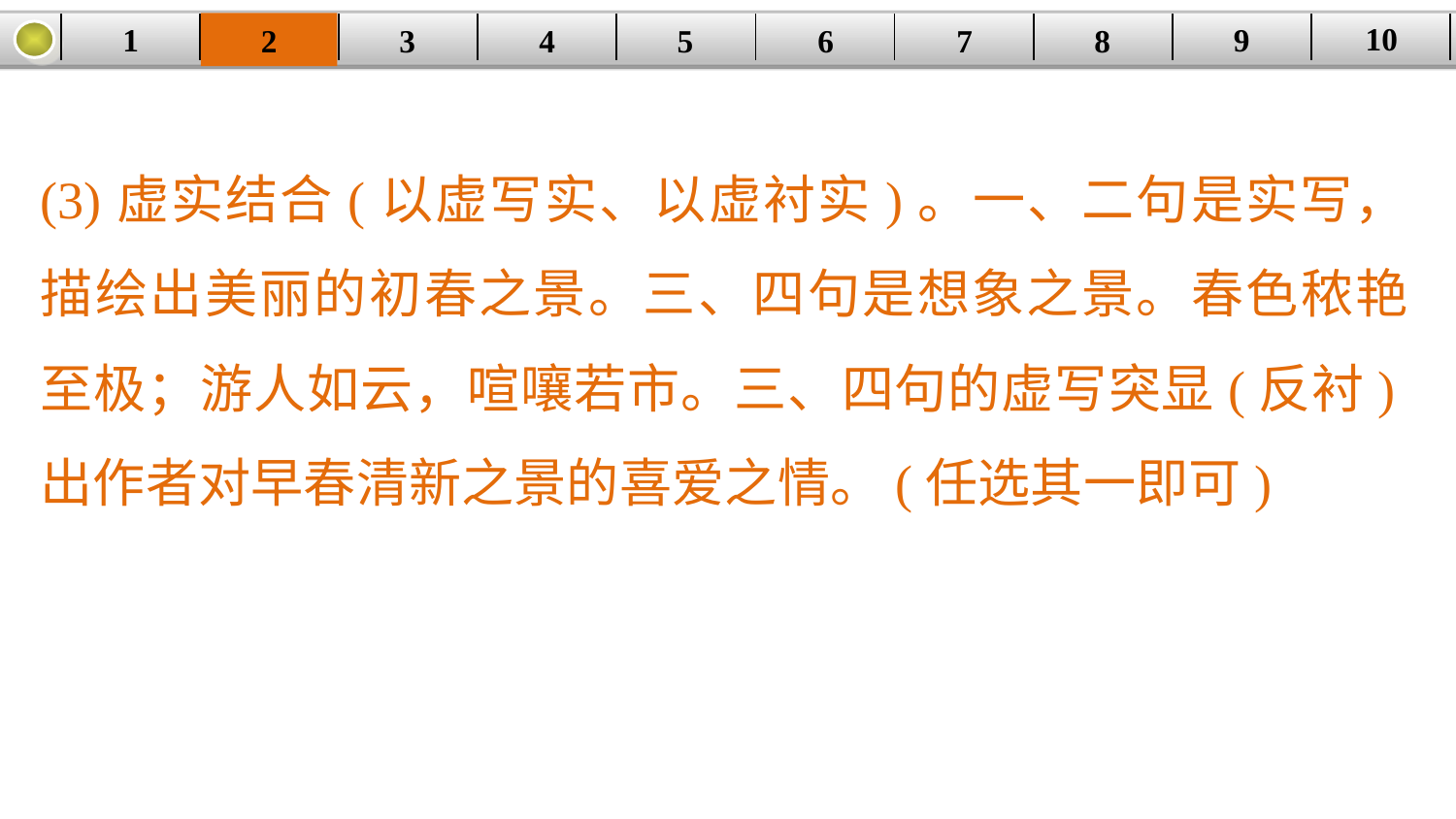

10

9
1
3
4
5
6
8
2
|  |  |  |  |  |  |  |  |  |  |
| --- | --- | --- | --- | --- | --- | --- | --- | --- | --- |
7

(3)虚实结合(以虚写实、以虚衬实)。一、二句是实写，描绘出美丽的初春之景。三、四句是想象之景。春色秾艳至极；游人如云，喧嚷若市。三、四句的虚写突显(反衬)出作者对早春清新之景的喜爱之情。(任选其一即可)